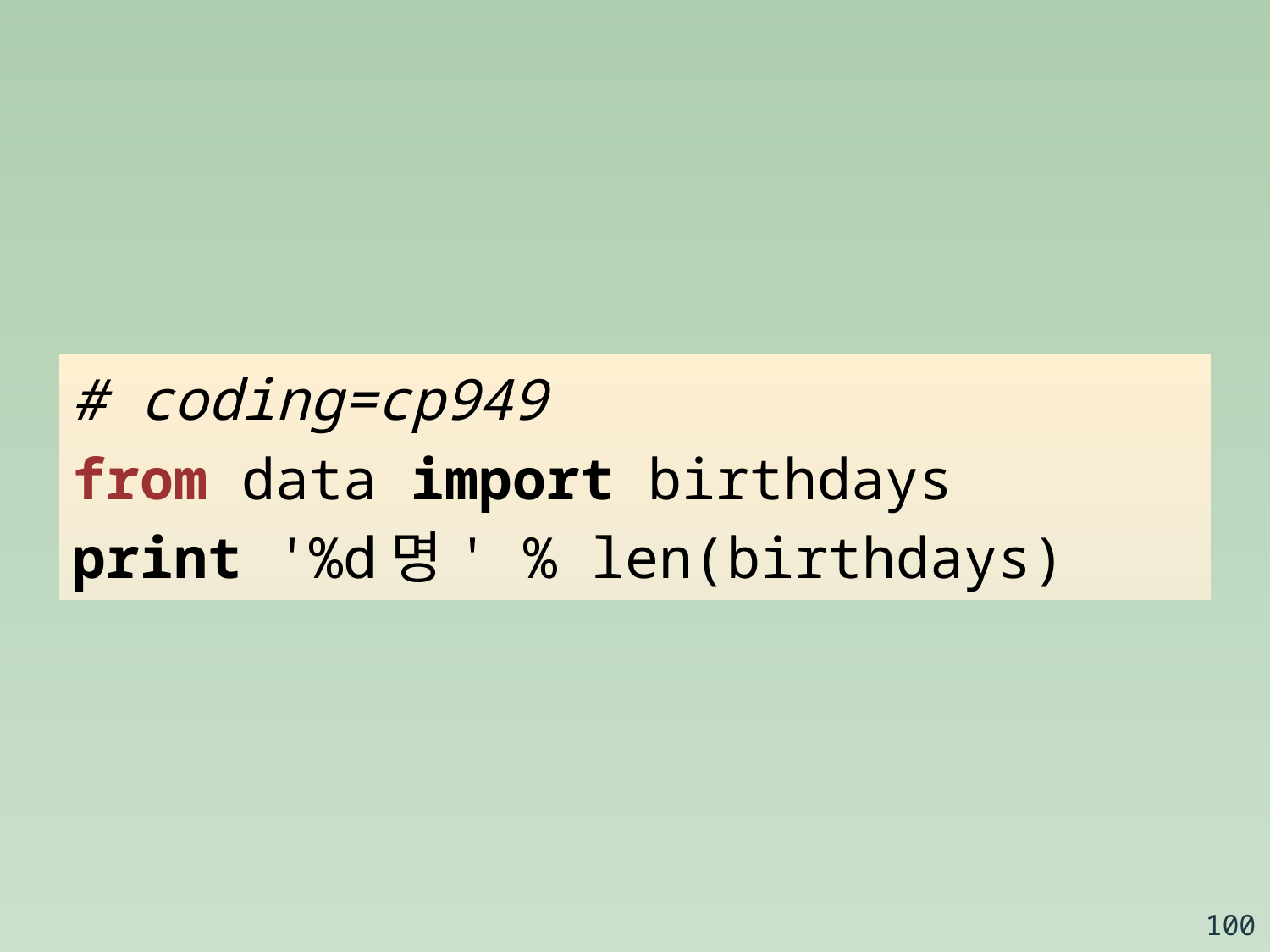

# coding=cp949
from data import birthdays
print '%d명' % len(birthdays)
100